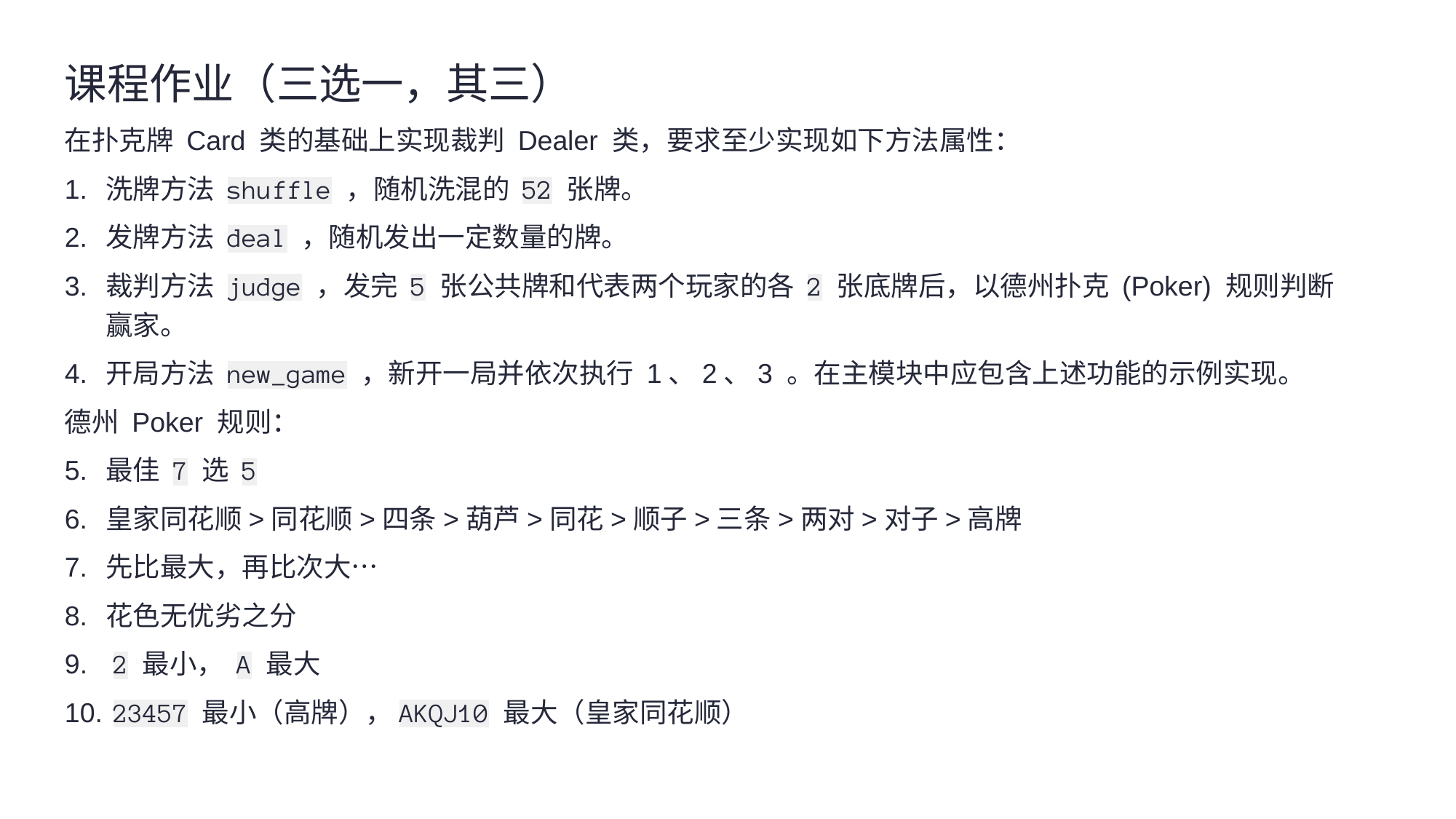

课程作业（三选一，其三）
在扑克牌 Card 类的基础上实现裁判 Dealer 类，要求至少实现如下方法属性：
洗牌方法 shuffle ，随机洗混的 52 张牌。
发牌方法 deal ，随机发出一定数量的牌。
裁判方法 judge ，发完 5 张公共牌和代表两个玩家的各 2 张底牌后，以德州扑克 (Poker) 规则判断赢家。
开局方法 new_game ，新开一局并依次执行 1、2、3 。在主模块中应包含上述功能的示例实现。
德州 Poker 规则：
最佳 7 选 5
皇家同花顺>同花顺>四条>葫芦>同花>顺子>三条>两对>对子>高牌
先比最大，再比次大…
花色无优劣之分
 2 最小， A 最大
 23457 最小（高牌），AKQJ10 最大（皇家同花顺）